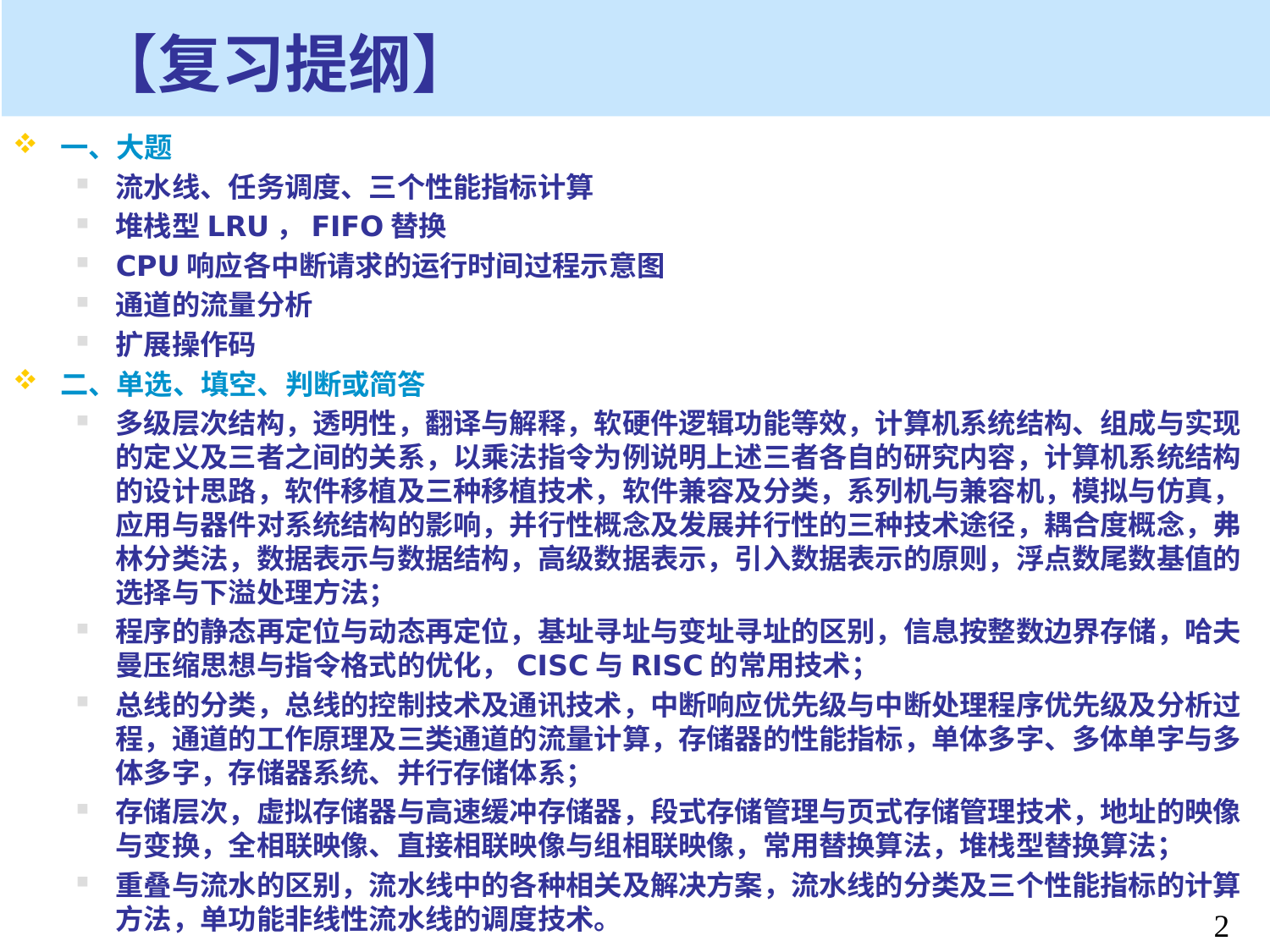

# 【复习提纲】
一、大题
流水线、任务调度、三个性能指标计算
堆栈型LRU，FIFO替换
CPU响应各中断请求的运行时间过程示意图
通道的流量分析
扩展操作码
二、单选、填空、判断或简答
多级层次结构，透明性，翻译与解释，软硬件逻辑功能等效，计算机系统结构、组成与实现的定义及三者之间的关系，以乘法指令为例说明上述三者各自的研究内容，计算机系统结构的设计思路，软件移植及三种移植技术，软件兼容及分类，系列机与兼容机，模拟与仿真，应用与器件对系统结构的影响，并行性概念及发展并行性的三种技术途径，耦合度概念，弗林分类法，数据表示与数据结构，高级数据表示，引入数据表示的原则，浮点数尾数基值的选择与下溢处理方法；
程序的静态再定位与动态再定位，基址寻址与变址寻址的区别，信息按整数边界存储，哈夫曼压缩思想与指令格式的优化，CISC与RISC的常用技术；
总线的分类，总线的控制技术及通讯技术，中断响应优先级与中断处理程序优先级及分析过程，通道的工作原理及三类通道的流量计算，存储器的性能指标，单体多字、多体单字与多体多字，存储器系统、并行存储体系；
存储层次，虚拟存储器与高速缓冲存储器，段式存储管理与页式存储管理技术，地址的映像与变换，全相联映像、直接相联映像与组相联映像，常用替换算法，堆栈型替换算法；
重叠与流水的区别，流水线中的各种相关及解决方案，流水线的分类及三个性能指标的计算方法，单功能非线性流水线的调度技术。